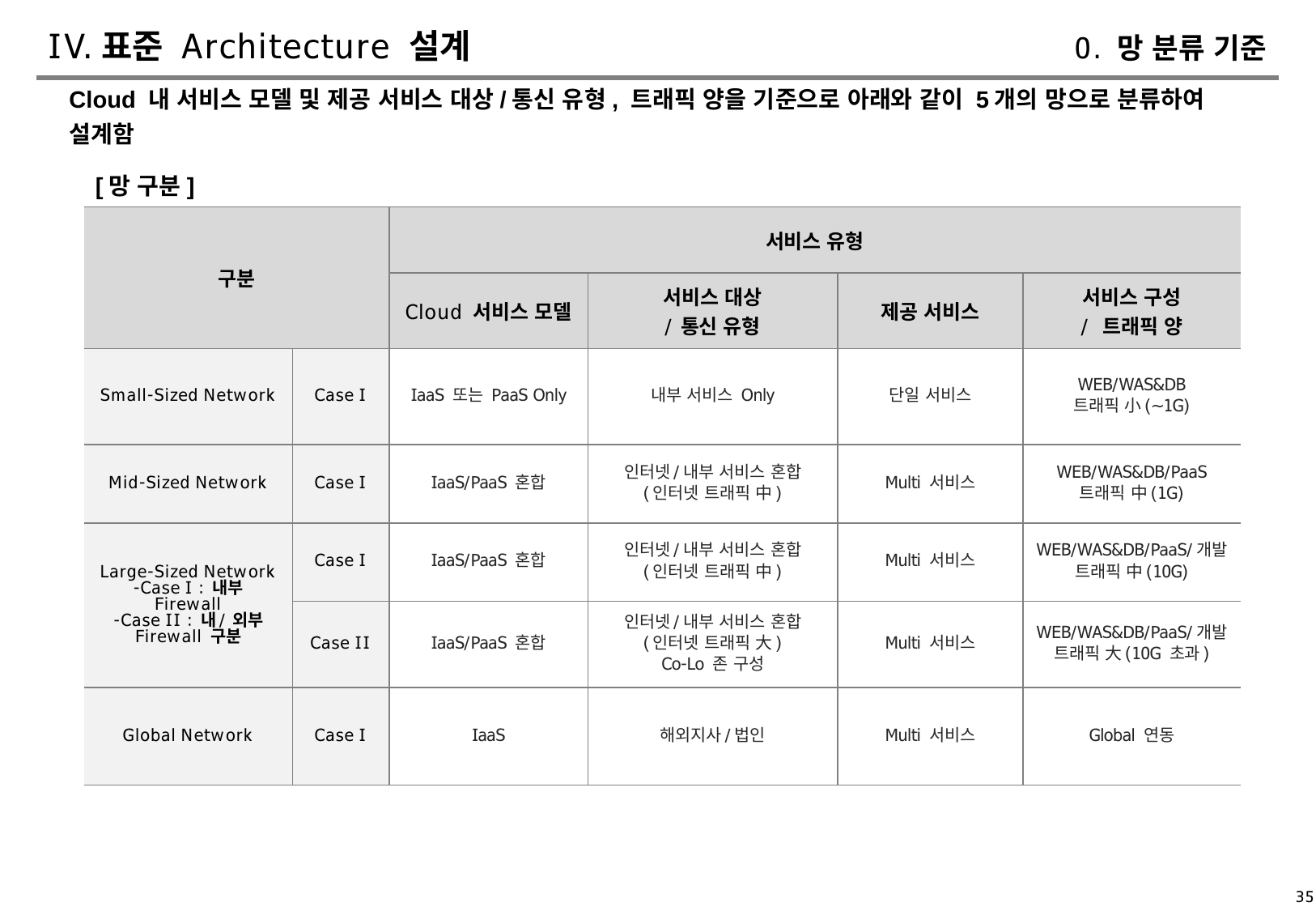

# IV.표준 Architecture 설계
0. 망 분류 기준
Cloud 내 서비스 모델 및 제공 서비스 대상/통신 유형, 트래픽 양을 기준으로 아래와 같이 5개의 망으로 분류하여
설계함
[망 구분]
| 구분 |  | 서비스 유형 |  |  |  |
| --- | --- | --- | --- | --- | --- |
|  |  | Cloud 서비스 모델 | 서비스 대상 /통신 유형 | 제공 서비스 | 서비스 구성 / 트래픽 양 |
| Small-Sized Network | Case I | IaaS 또는 PaaS Only | 내부 서비스 Only | 단일 서비스 | WEB/WAS&DB 트래픽 小(~1G) |
| Mid-Sized Network | Case I | IaaS/PaaS 혼합 | 인터넷/내부 서비스 혼합 (인터넷 트래픽 中) | Multi 서비스 | WEB/WAS&DB/PaaS 트래픽 中(1G) |
| Large-Sized Network -Case I : 내부 Firewall -Case II : 내/외부 Firewall 구분 | Case I | IaaS/PaaS 혼합 | 인터넷/내부 서비스 혼합 (인터넷 트래픽 中) | Multi 서비스 | WEB/WAS&DB/PaaS/개발 트래픽 中(10G) |
|  | Case II | IaaS/PaaS 혼합 | 인터넷/내부 서비스 혼합 (인터넷 트래픽 大) Co-Lo 존 구성 | Multi 서비스 | WEB/WAS&DB/PaaS/개발 트래픽 大(10G 초과) |
| Global Network | Case I | IaaS | 해외지사/법인 | Multi 서비스 | Global 연동 |
35